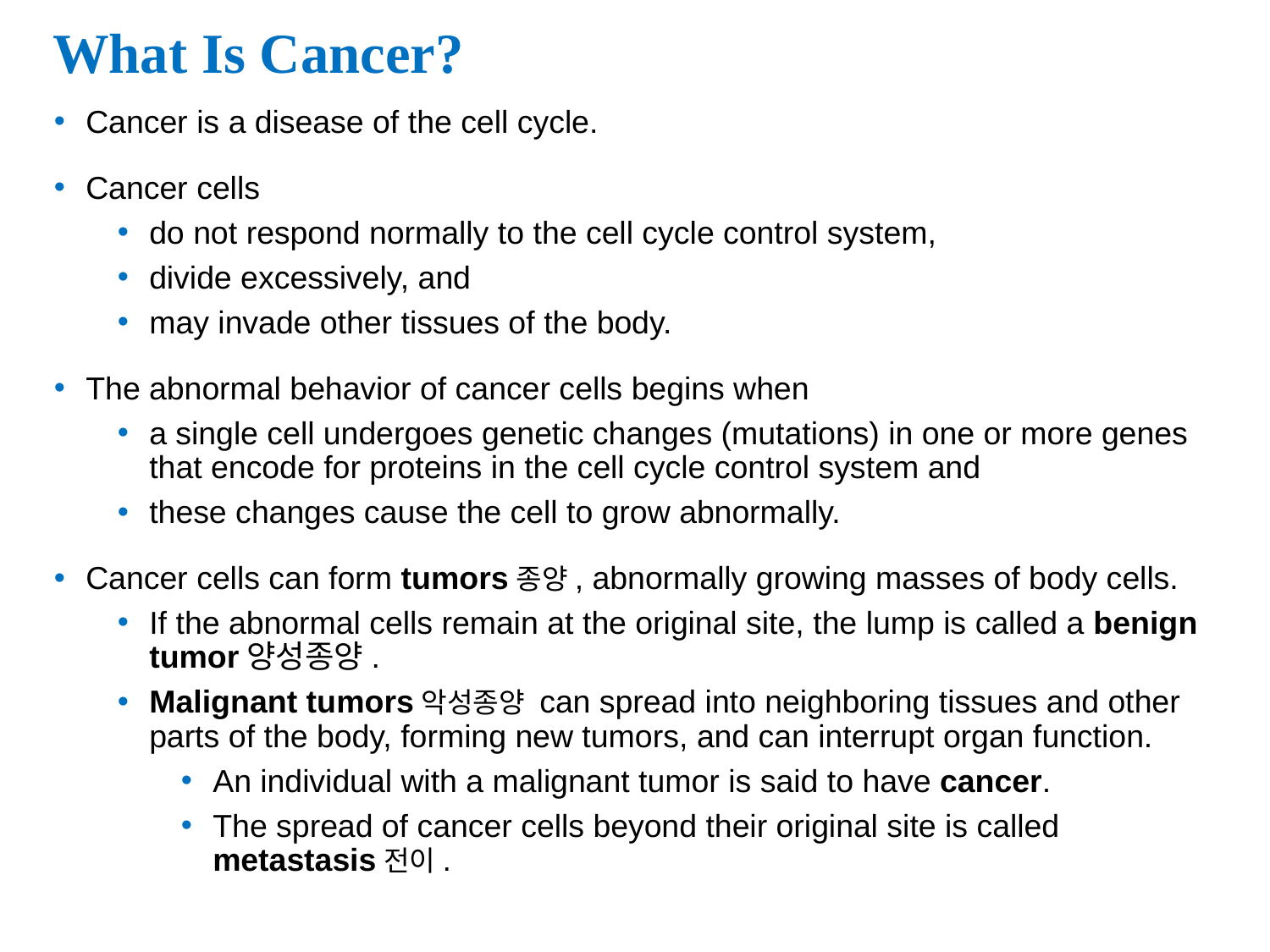

# What Is Cancer?
Cancer is a disease of the cell cycle.
Cancer cells
do not respond normally to the cell cycle control system,
divide excessively, and
may invade other tissues of the body.
The abnormal behavior of cancer cells begins when
a single cell undergoes genetic changes (mutations) in one or more genes that encode for proteins in the cell cycle control system and
these changes cause the cell to grow abnormally.
Cancer cells can form tumors종양, abnormally growing masses of body cells.
If the abnormal cells remain at the original site, the lump is called a benign tumor양성종양.
Malignant tumors악성종양 can spread into neighboring tissues and other parts of the body, forming new tumors, and can interrupt organ function.
An individual with a malignant tumor is said to have cancer.
The spread of cancer cells beyond their original site is called metastasis전이.